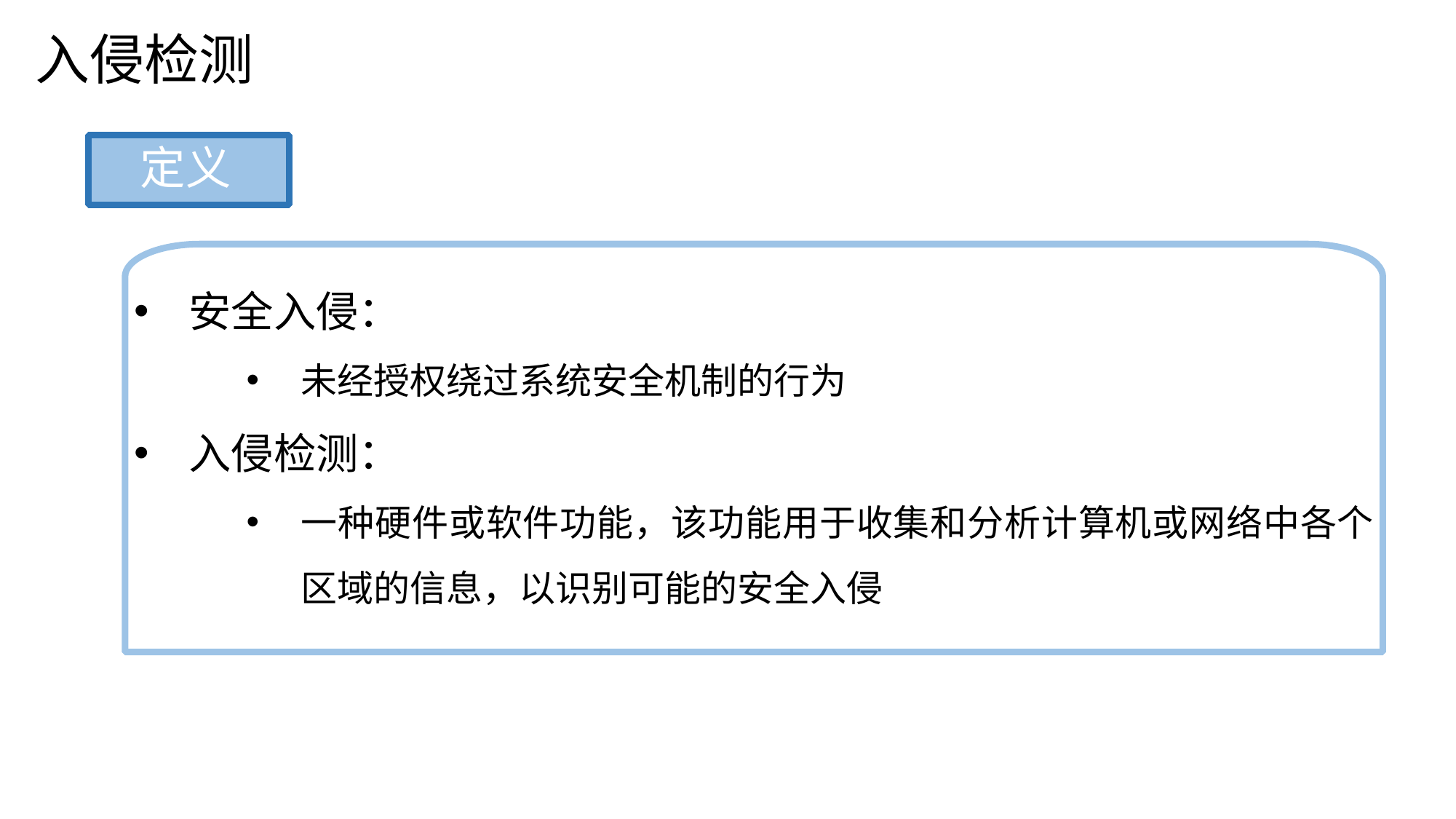

入侵检测
定义
安全入侵：
未经授权绕过系统安全机制的行为
入侵检测：
一种硬件或软件功能，该功能用于收集和分析计算机或网络中各个区域的信息，以识别可能的安全入侵